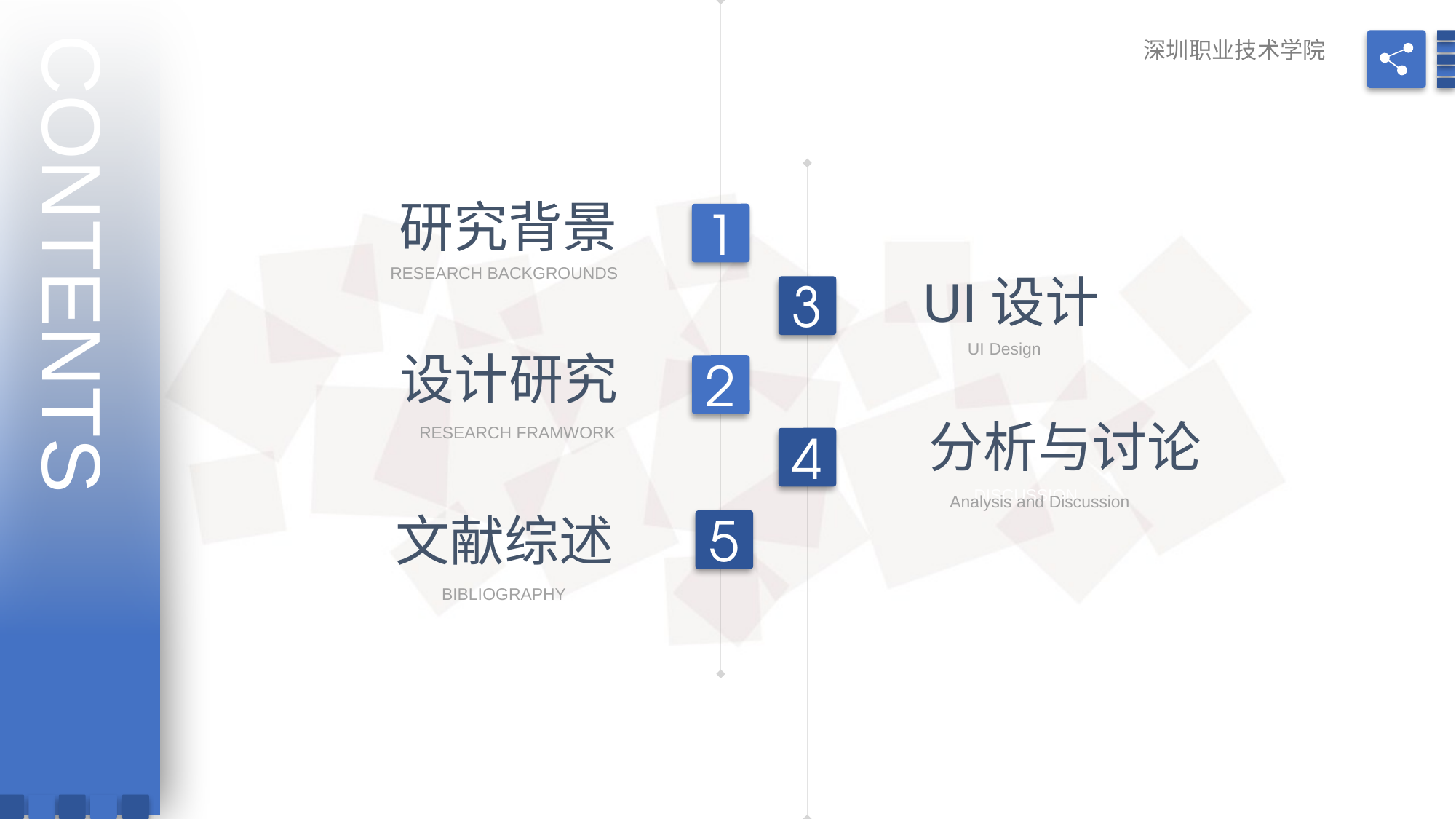

CONTENTS
深圳职业技术学院

研究背景
1
RESEARCH BACKGROUNDS
UI设计
3

UI Design
设计研究
2
分析与讨论
RESEARCH FRAMWORK
4
DISCUSSION
Analysis and Discussion
文献综述
5
BIBLIOGRAPHY